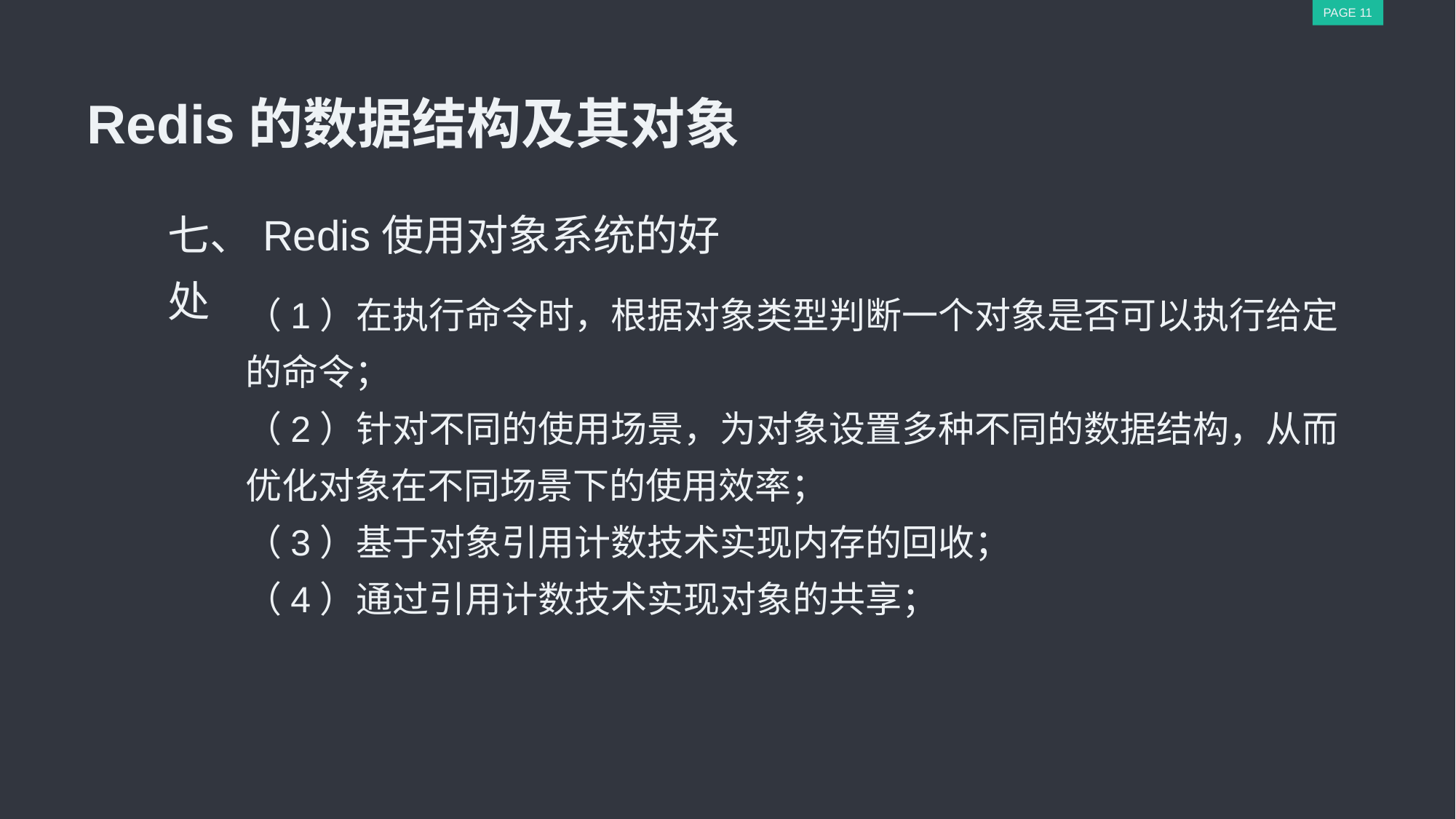

PAGE 11
Redis的数据结构及其对象
七、Redis使用对象系统的好处
（1）在执行命令时，根据对象类型判断一个对象是否可以执行给定的命令；
（2）针对不同的使用场景，为对象设置多种不同的数据结构，从而优化对象在不同场景下的使用效率；
（3）基于对象引用计数技术实现内存的回收；
（4）通过引用计数技术实现对象的共享；